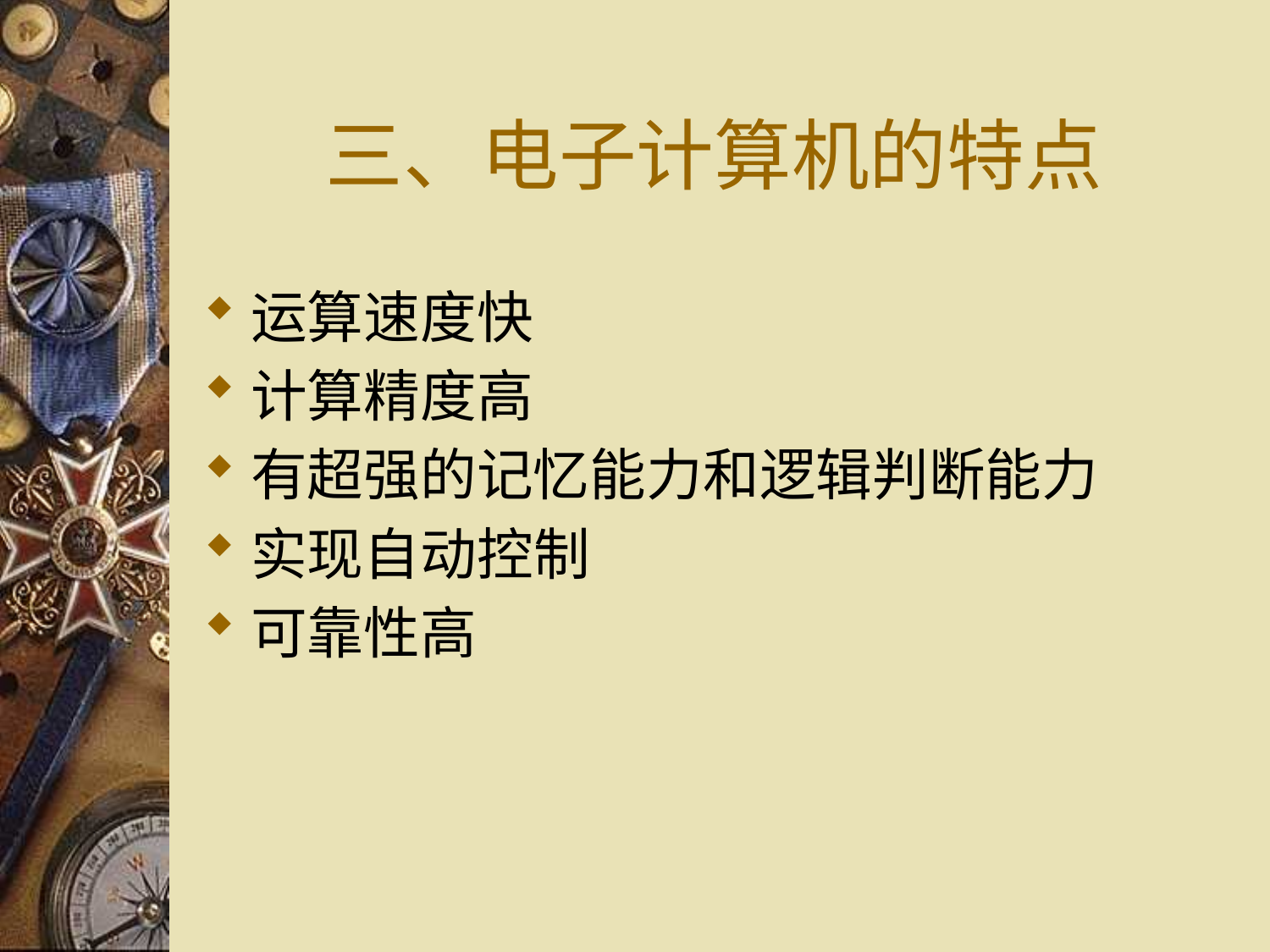

# 三、电子计算机的特点
运算速度快
计算精度高
有超强的记忆能力和逻辑判断能力
实现自动控制
可靠性高